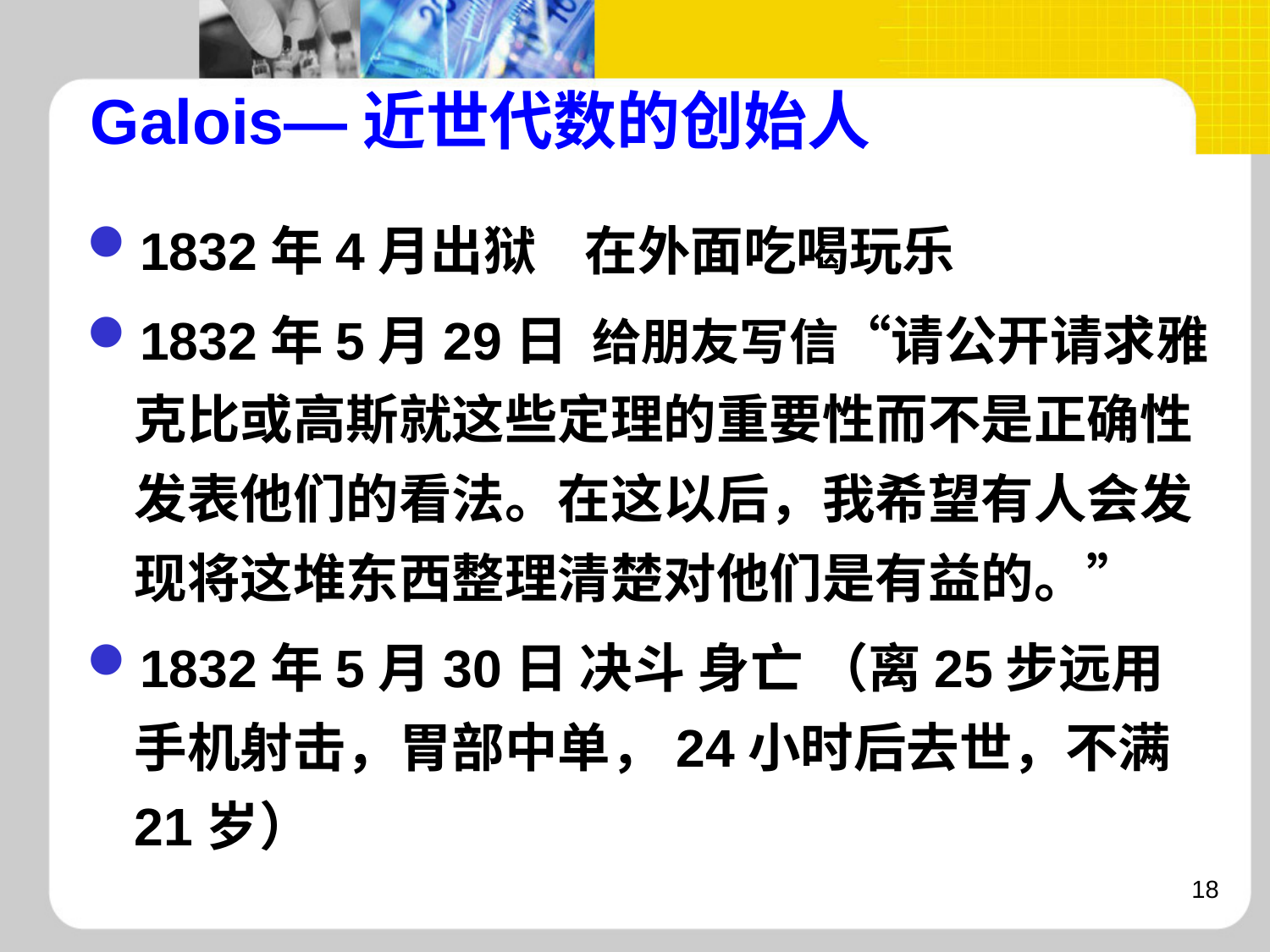

Galois—近世代数的创始人
1832年4月出狱    在外面吃喝玩乐
1832年5月29日  给朋友写信“请公开请求雅克比或高斯就这些定理的重要性而不是正确性发表他们的看法。在这以后，我希望有人会发现将这堆东西整理清楚对他们是有益的。”
1832年5月30日 决斗 身亡 （离25步远用手机射击，胃部中单，24小时后去世，不满21岁）
18